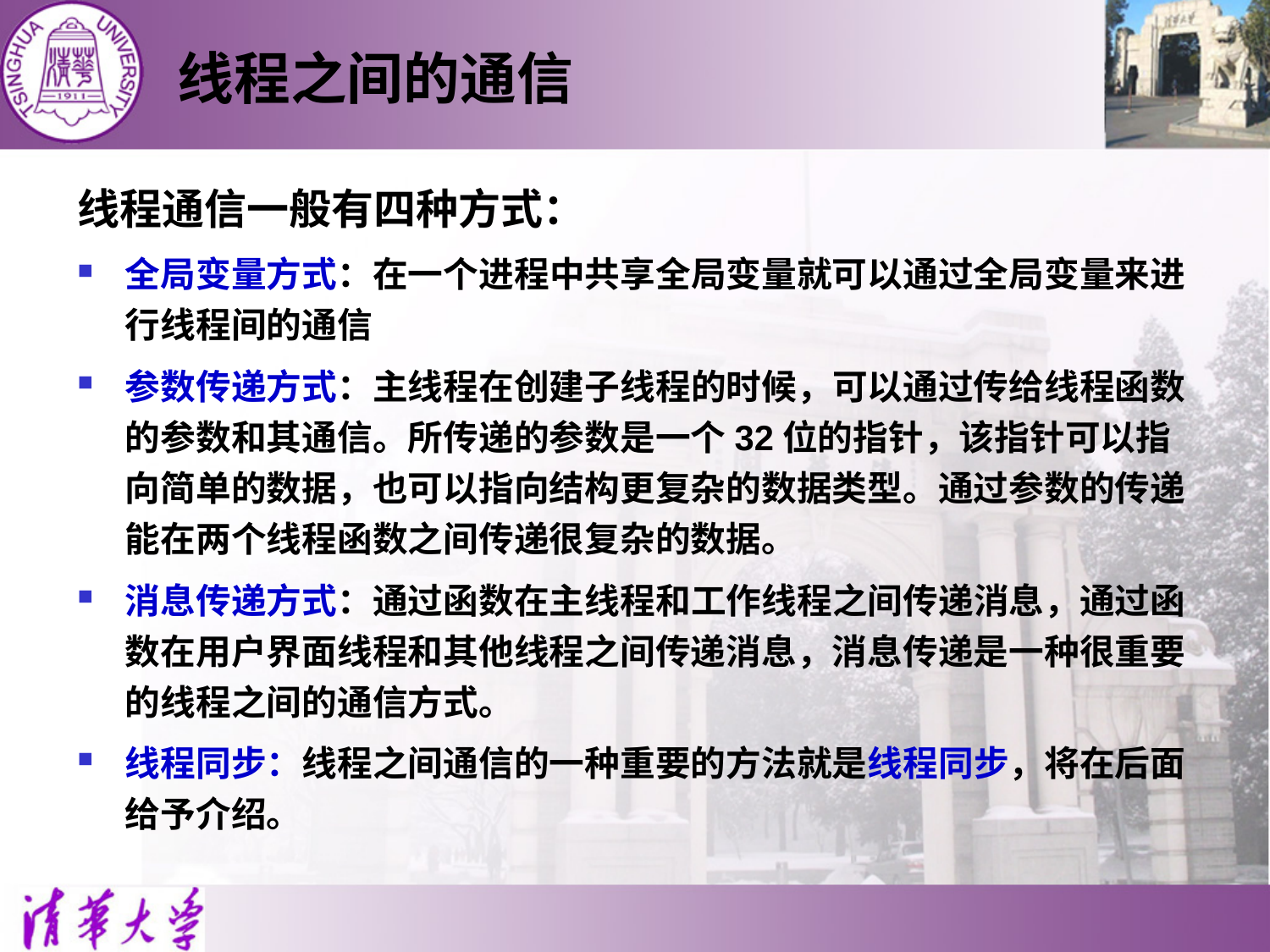

# 线程之间的通信
线程通信一般有四种方式：
全局变量方式：在一个进程中共享全局变量就可以通过全局变量来进行线程间的通信
参数传递方式：主线程在创建子线程的时候，可以通过传给线程函数的参数和其通信。所传递的参数是一个32位的指针，该指针可以指向简单的数据，也可以指向结构更复杂的数据类型。通过参数的传递能在两个线程函数之间传递很复杂的数据。
消息传递方式：通过函数在主线程和工作线程之间传递消息，通过函数在用户界面线程和其他线程之间传递消息，消息传递是一种很重要的线程之间的通信方式。
线程同步：线程之间通信的一种重要的方法就是线程同步，将在后面给予介绍。